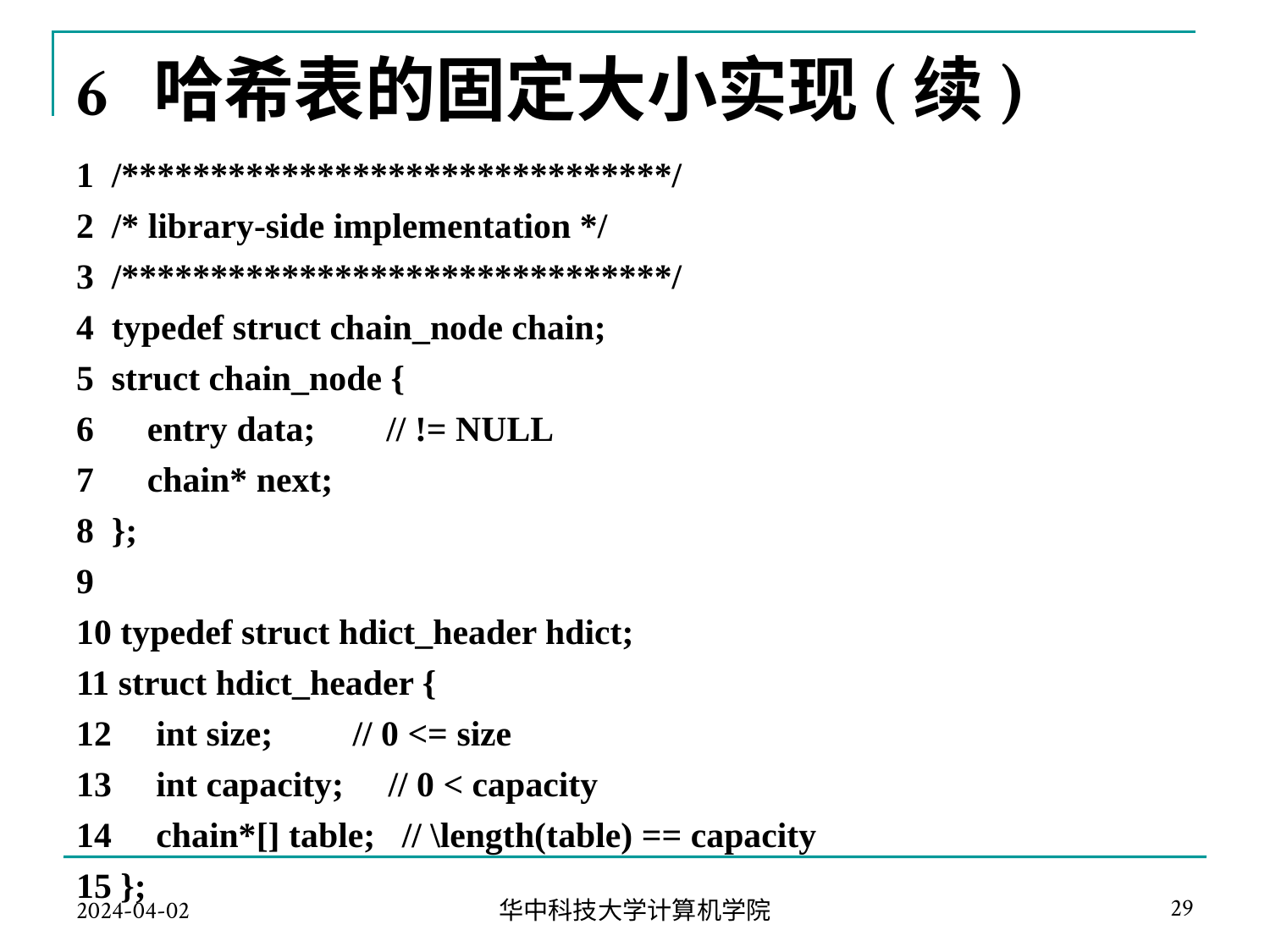

# 6  哈希表的固定大小实现(续)
1  /*******************************/
2  /* library-side implementation */
3  /*******************************/
4  typedef struct chain_node chain;
5  struct chain_node {
6      entry data;        // != NULL
7      chain* next;
8  };
9
10 typedef struct hdict_header hdict;
11 struct hdict_header {
12     int size;         // 0 <= size
13     int capacity;     // 0 < capacity
14     chain*[] table;   // \length(table) == capacity
15 };
2024-04-02
29
华中科技大学计算机学院